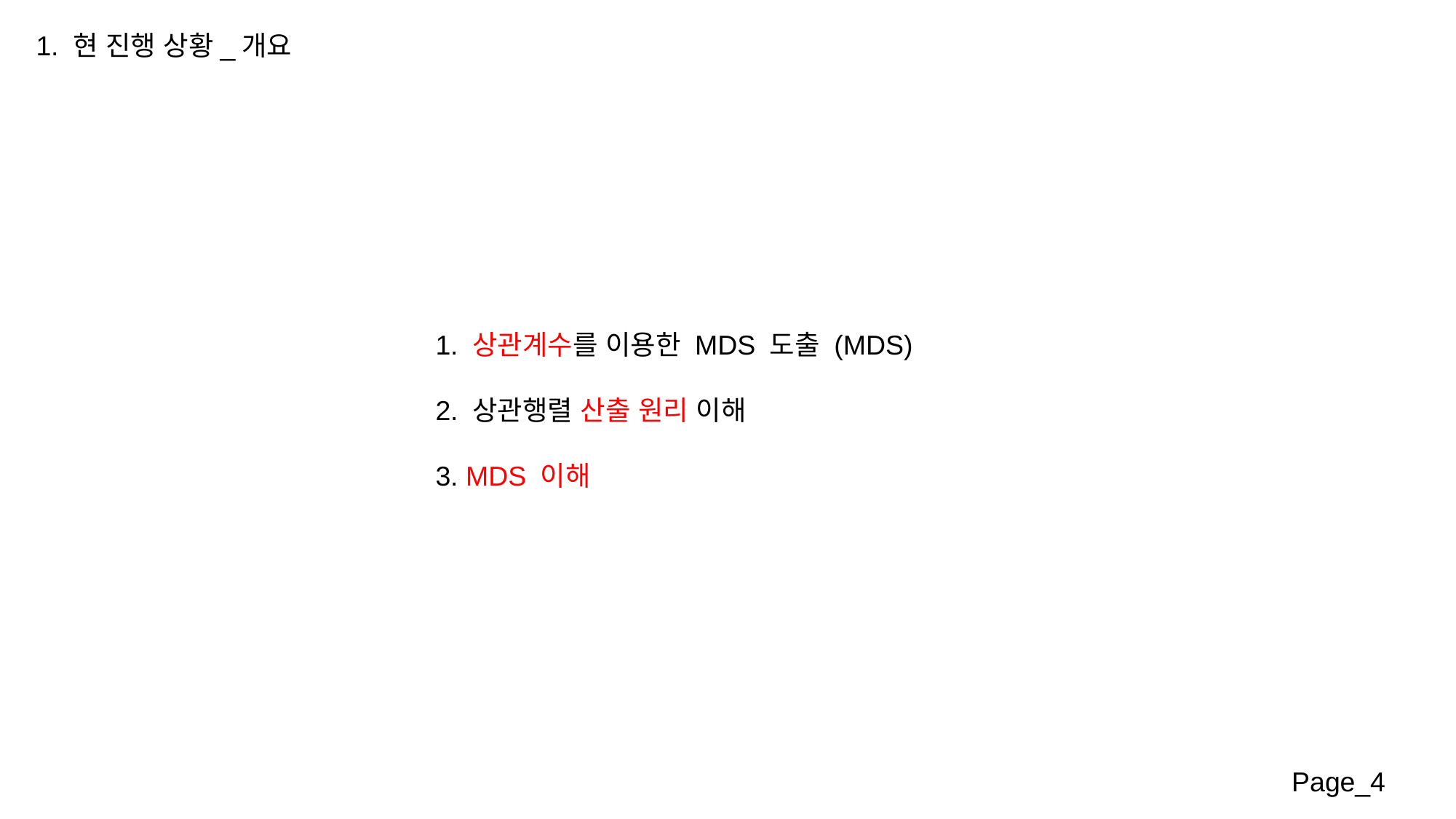

1. 현 진행 상황_개요
1. 상관계수를 이용한 MDS 도출 (MDS)

2. 상관행렬 산출 원리 이해

3. MDS 이해